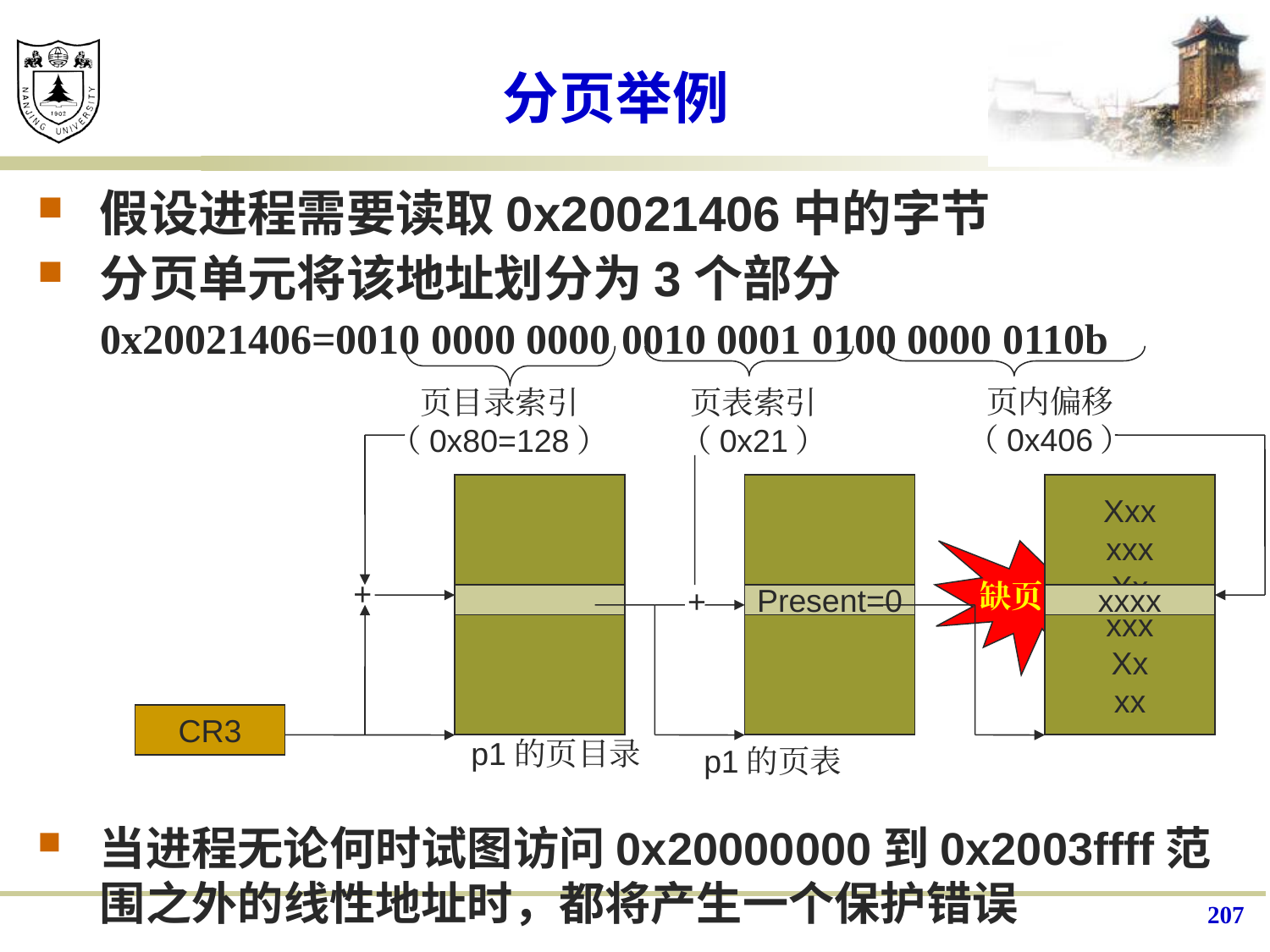

# 分页举例
假设进程需要读取0x20021406中的字节
分页单元将该地址划分为3个部分
0x20021406=0010 0000 0000 0010 0001 0100 0000 0110b

当进程无论何时试图访问0x20000000到0x2003ffff范围之外的线性地址时，都将产生一个保护错误

页内偏移
（0x406）
页目录索引
（0x80=128）
页表索引
（0x21）

Xxx
xxx
Xx
xxx
Xx
xx
缺页异常
+
+

Present=0
xxxx

CR3
p1的页目录

p1的页表

207